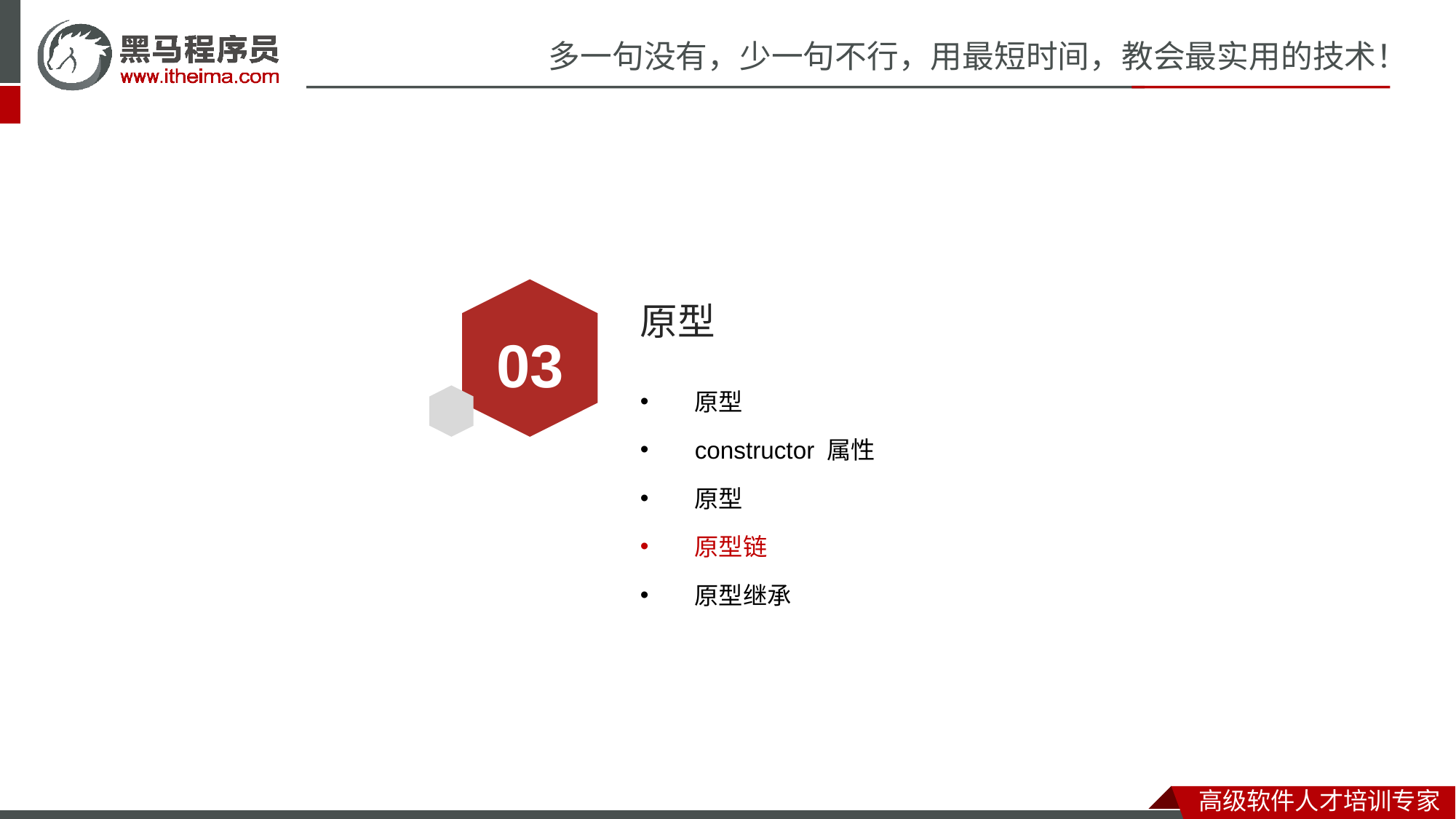

# 原型
03
原型
constructor 属性
原型
原型链
原型继承